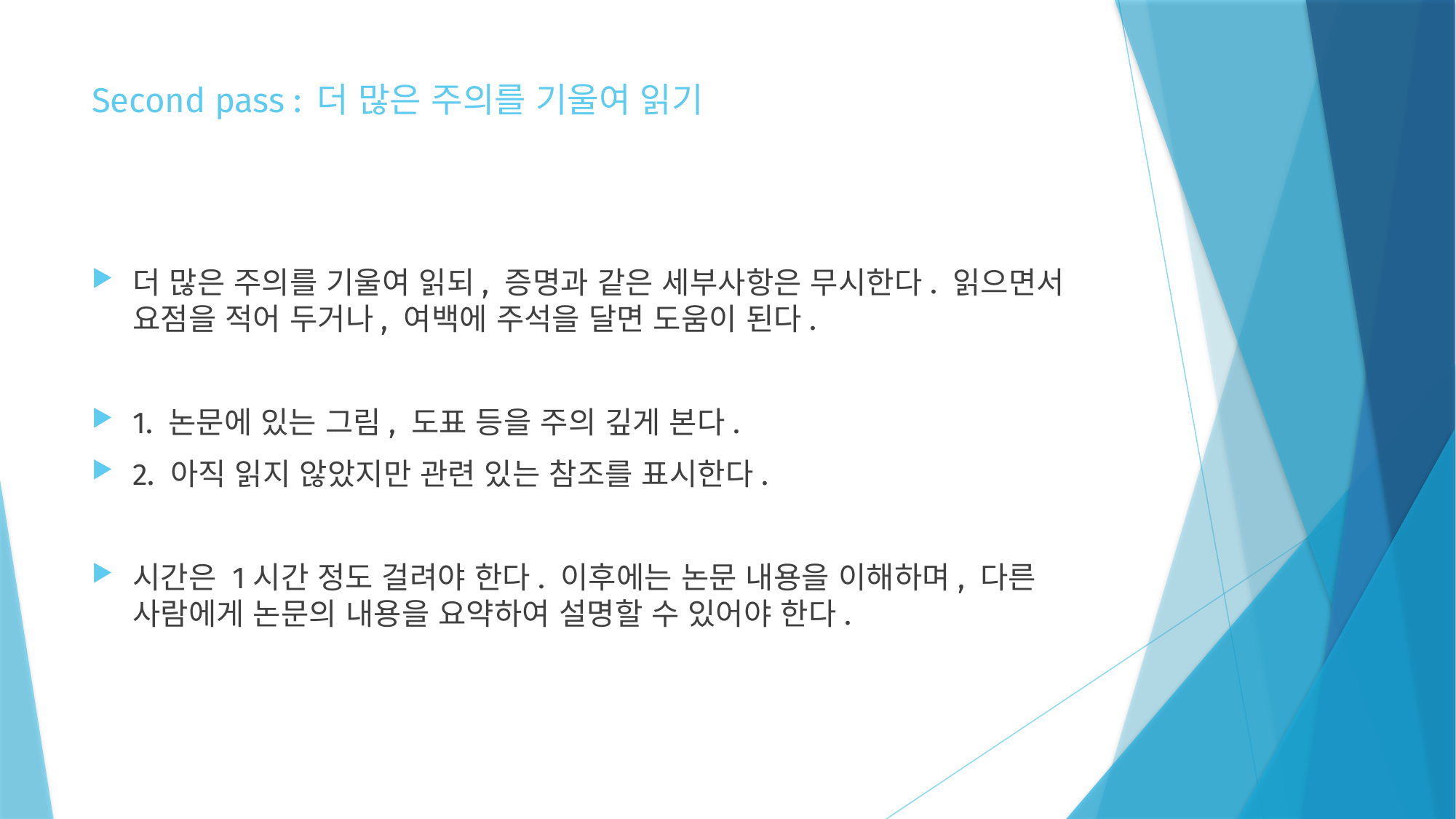

# Second pass : 더 많은 주의를 기울여 읽기
더 많은 주의를 기울여 읽되, 증명과 같은 세부사항은 무시한다. 읽으면서 요점을 적어 두거나, 여백에 주석을 달면 도움이 된다.

1. 논문에 있는 그림, 도표 등을 주의 깊게 본다.
2. 아직 읽지 않았지만 관련 있는 참조를 표시한다.

시간은 1시간 정도 걸려야 한다. 이후에는 논문 내용을 이해하며, 다른 사람에게 논문의 내용을 요약하여 설명할 수 있어야 한다.